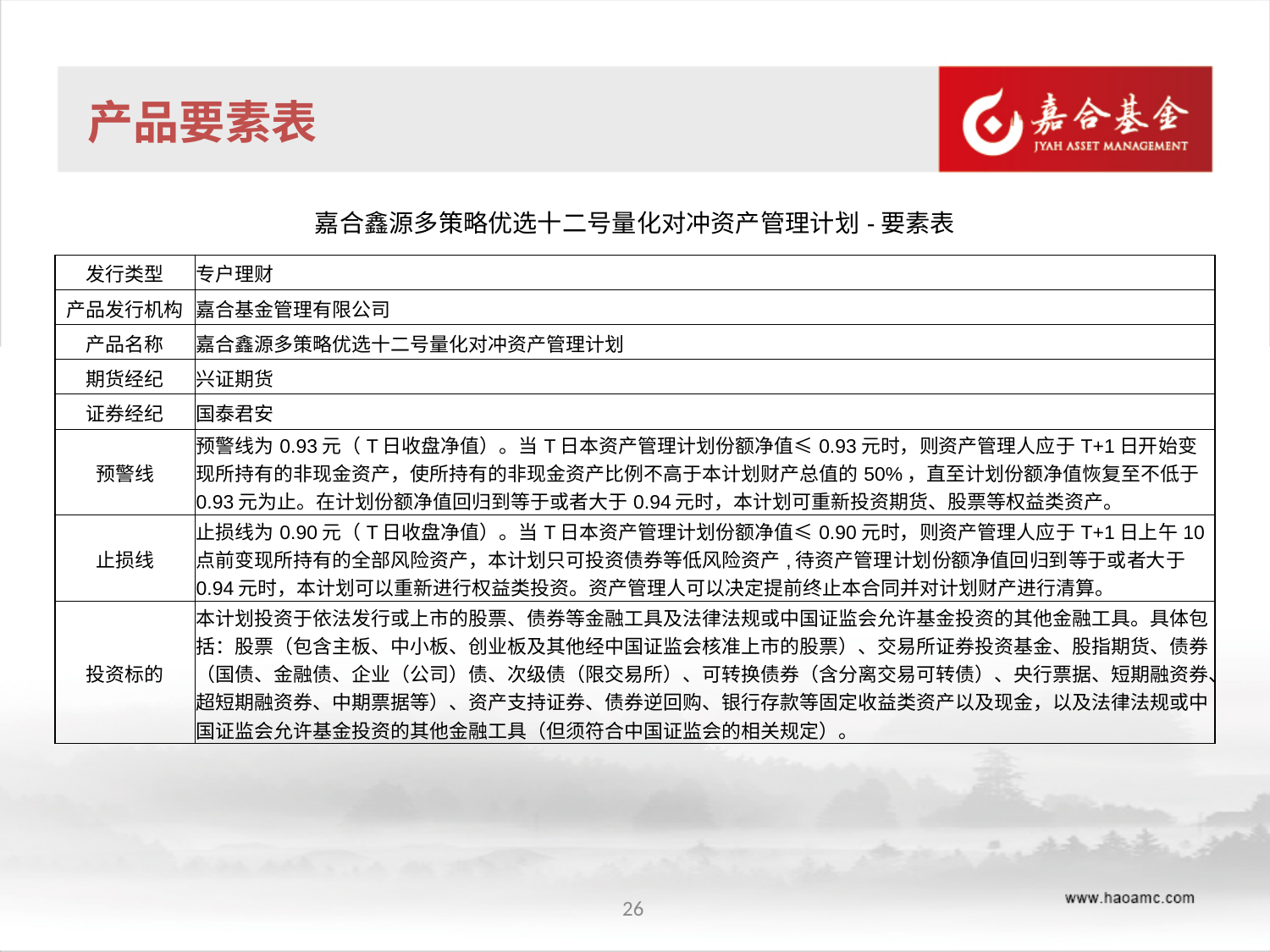

产品要素表
| 嘉合鑫源多策略优选十二号量化对冲资产管理计划-要素表 |  |
| --- | --- |
| 发行类型 | 专户理财 |
| 产品发行机构 | 嘉合基金管理有限公司 |
| 产品名称 | 嘉合鑫源多策略优选十二号量化对冲资产管理计划 |
| 期货经纪 | 兴证期货 |
| 证券经纪 | 国泰君安 |
| 预警线 | 预警线为0.93元（T日收盘净值）。当T日本资产管理计划份额净值≤0.93元时，则资产管理人应于T+1日开始变现所持有的非现金资产，使所持有的非现金资产比例不高于本计划财产总值的50%，直至计划份额净值恢复至不低于0.93元为止。在计划份额净值回归到等于或者大于0.94元时，本计划可重新投资期货、股票等权益类资产。 |
| 止损线 | 止损线为0.90元（T日收盘净值）。当T日本资产管理计划份额净值≤0.90元时，则资产管理人应于T+1日上午10点前变现所持有的全部风险资产，本计划只可投资债券等低风险资产,待资产管理计划份额净值回归到等于或者大于0.94元时，本计划可以重新进行权益类投资。资产管理人可以决定提前终止本合同并对计划财产进行清算。 |
| 投资标的 | 本计划投资于依法发行或上市的股票、债券等金融工具及法律法规或中国证监会允许基金投资的其他金融工具。具体包括：股票（包含主板、中小板、创业板及其他经中国证监会核准上市的股票）、交易所证券投资基金、股指期货、债券（国债、金融债、企业（公司）债、次级债（限交易所）、可转换债券（含分离交易可转债）、央行票据、短期融资券、超短期融资券、中期票据等）、资产支持证券、债券逆回购、银行存款等固定收益类资产以及现金，以及法律法规或中国证监会允许基金投资的其他金融工具（但须符合中国证监会的相关规定）。 |
26